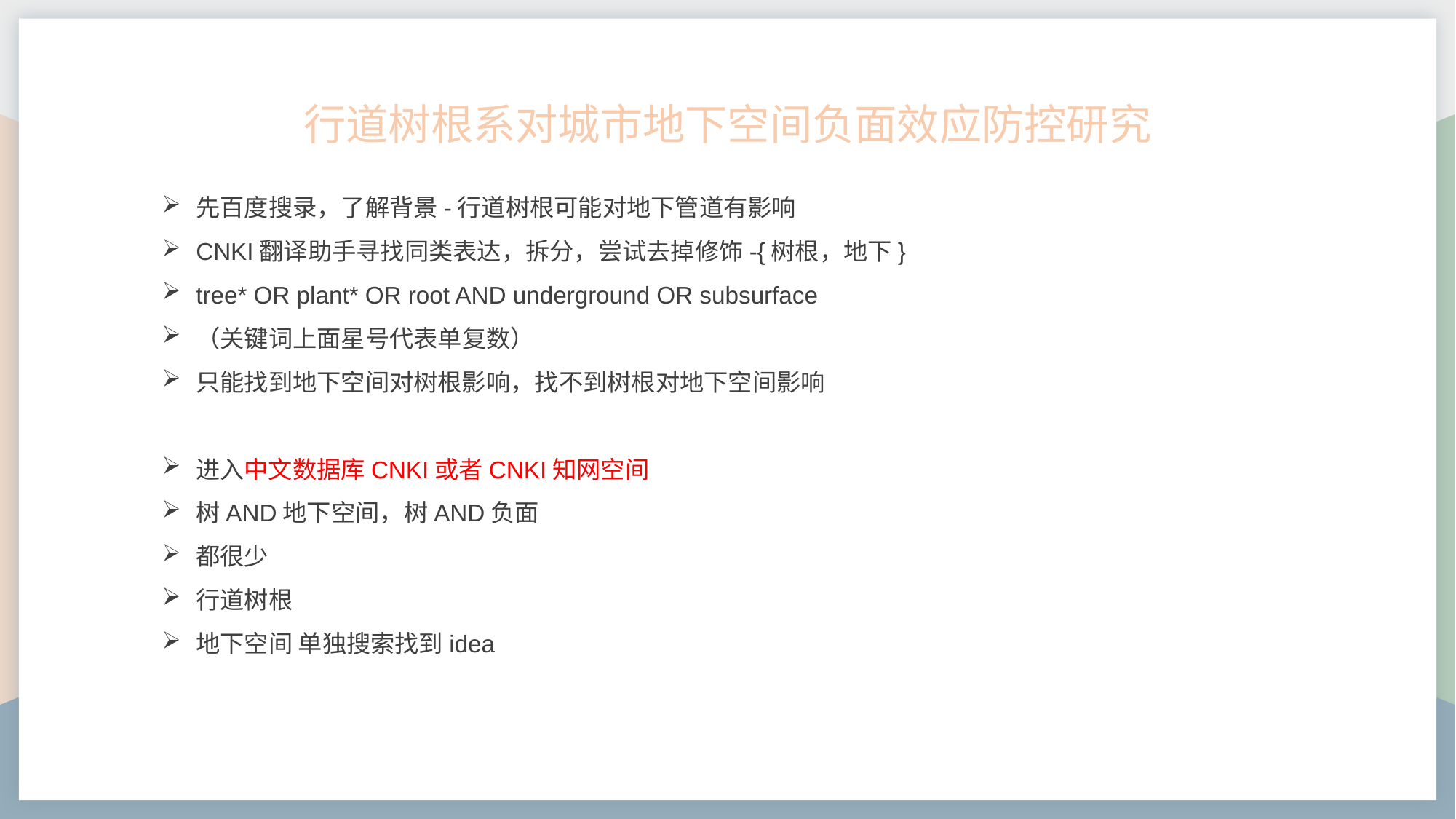

行道树根系对城市地下空间负面效应防控研究

先百度搜录，了解背景-行道树根可能对地下管道有影响
CNKI翻译助手寻找同类表达，拆分，尝试去掉修饰-{树根，地下}
tree* OR plant* OR root AND underground OR subsurface
（关键词上面星号代表单复数）
只能找到地下空间对树根影响，找不到树根对地下空间影响

进入中文数据库CNKI或者CNKI知网空间
树AND地下空间，树AND负面
都很少
行道树根
地下空间 单独搜索找到idea